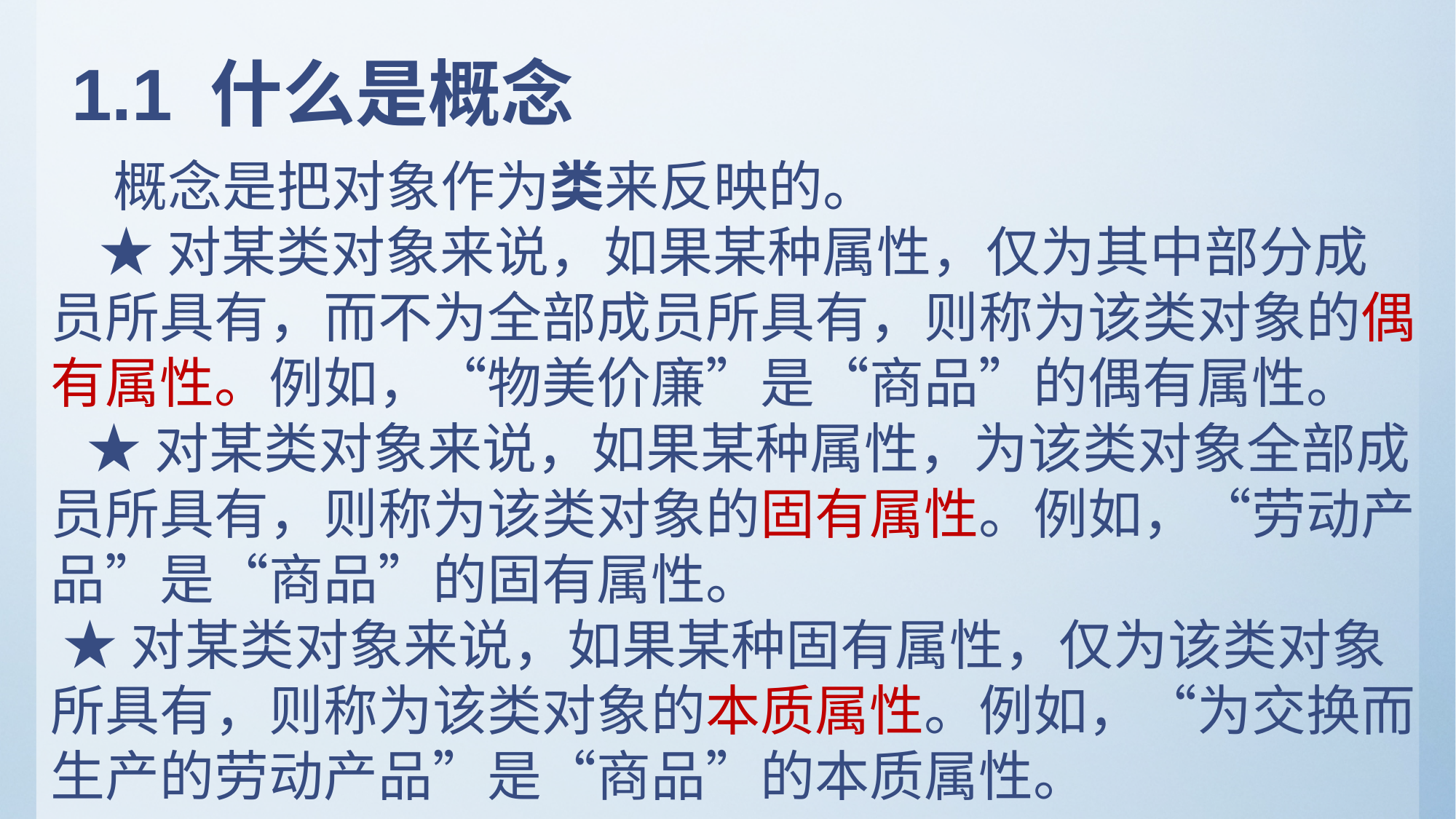

# 1.1 什么是概念
    概念是把对象作为类来反映的。
    ★对某类对象来说，如果某种属性，仅为其中部分成员所具有，而不为全部成员所具有，则称为该类对象的偶有属性。例如，“物美价廉”是“商品”的偶有属性。
   ★对某类对象来说，如果某种属性，为该类对象全部成员所具有，则称为该类对象的固有属性。例如，“劳动产品”是“商品”的固有属性。
 ★对某类对象来说，如果某种固有属性，仅为该类对象所具有，则称为该类对象的本质属性。例如，“为交换而生产的劳动产品”是“商品”的本质属性。